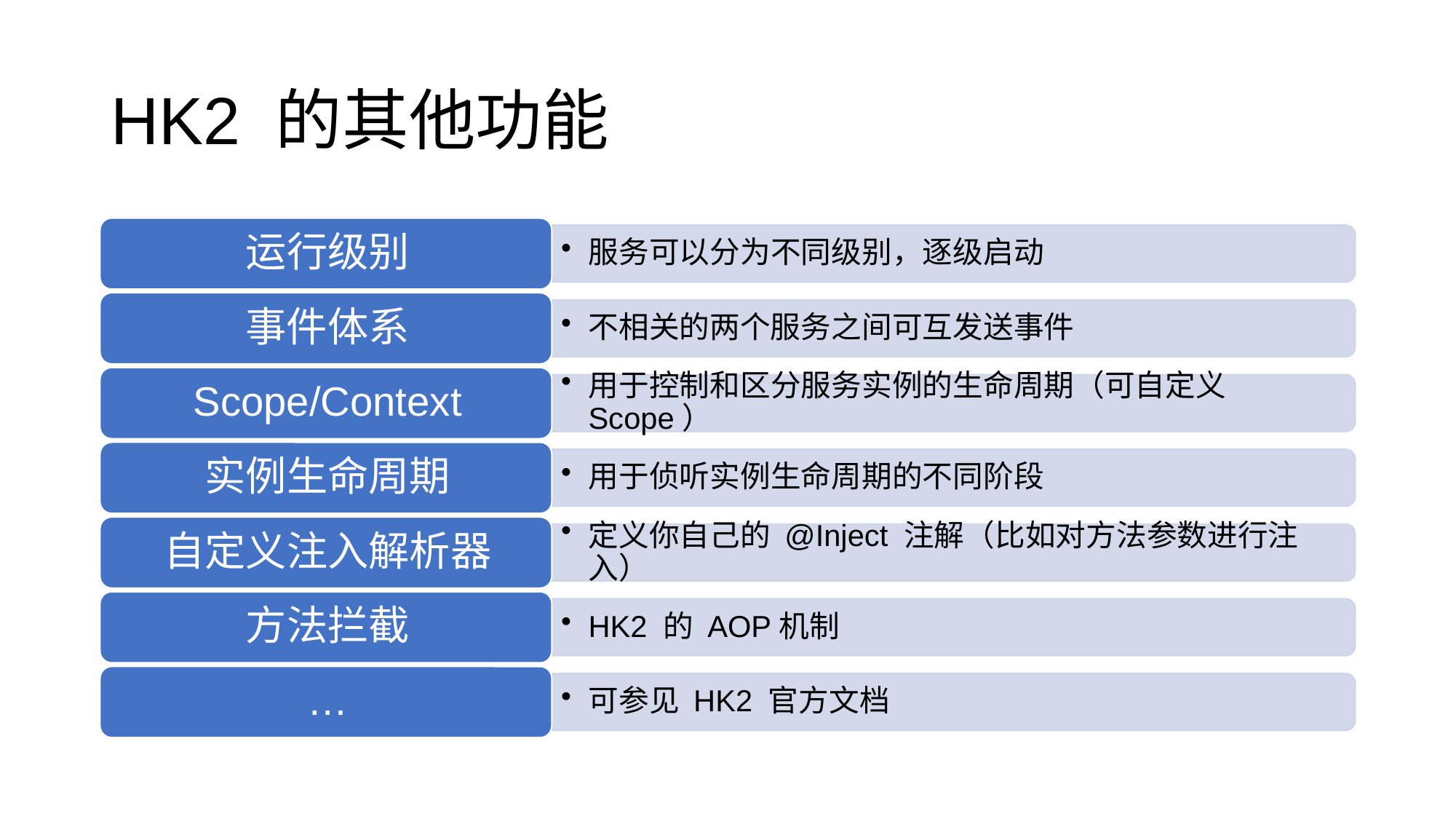

# HK2 的其他功能
服务可以分为不同级别，逐级启动
运行级别
不相关的两个服务之间可互发送事件
事件体系
用于控制和区分服务实例的生命周期（可自定义Scope）
Scope/Context
用于侦听实例生命周期的不同阶段
实例生命周期
定义你自己的 @Inject 注解（比如对方法参数进行注入）
自定义注入解析器
HK2 的 AOP机制
方法拦截
可参见 HK2 官方文档
…